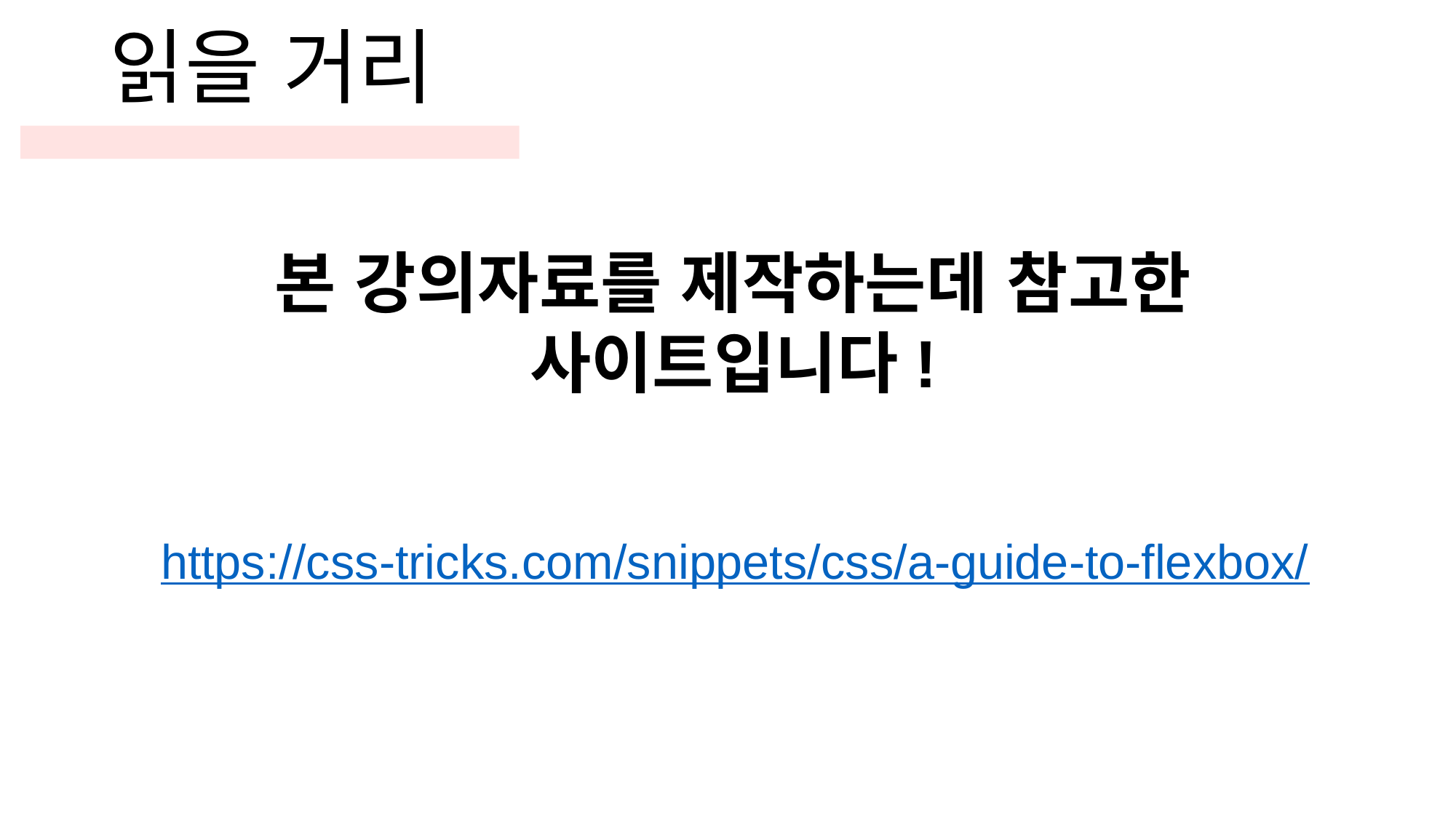

읽을 거리

본 강의자료를 제작하는데 참고한
사이트입니다!
https://css-tricks.com/snippets/css/a-guide-to-flexbox/